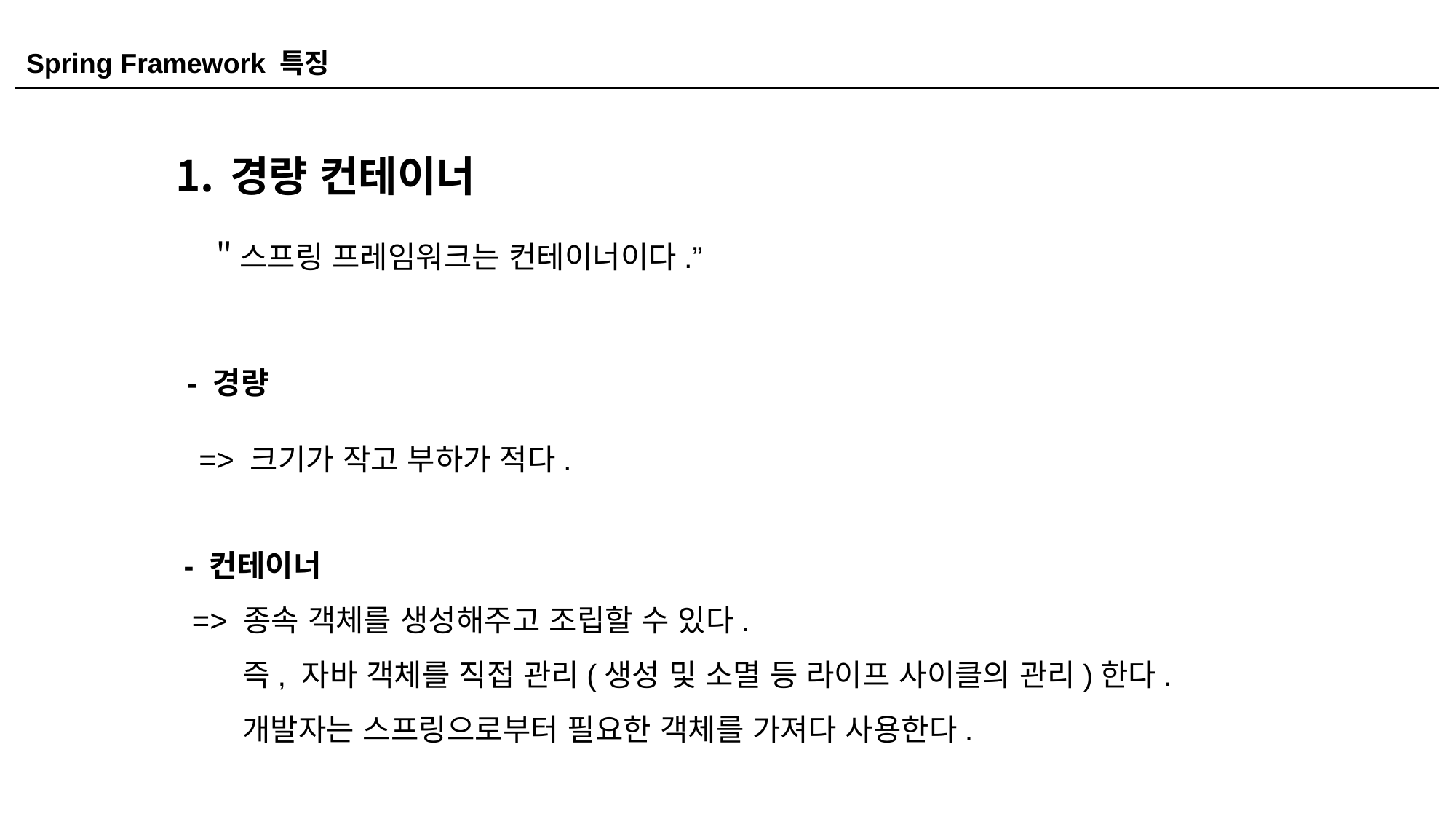

Spring Framework 특징
경량 컨테이너
  ＂스프링 프레임워크는 컨테이너이다.”

 - 경량
  => 크기가 작고 부하가 적다.

 - 컨테이너
  => 종속 객체를 생성해주고 조립할 수 있다.
       즉, 자바 객체를 직접 관리(생성 및 소멸 등 라이프 사이클의 관리)한다.
       개발자는 스프링으로부터 필요한 객체를 가져다 사용한다.